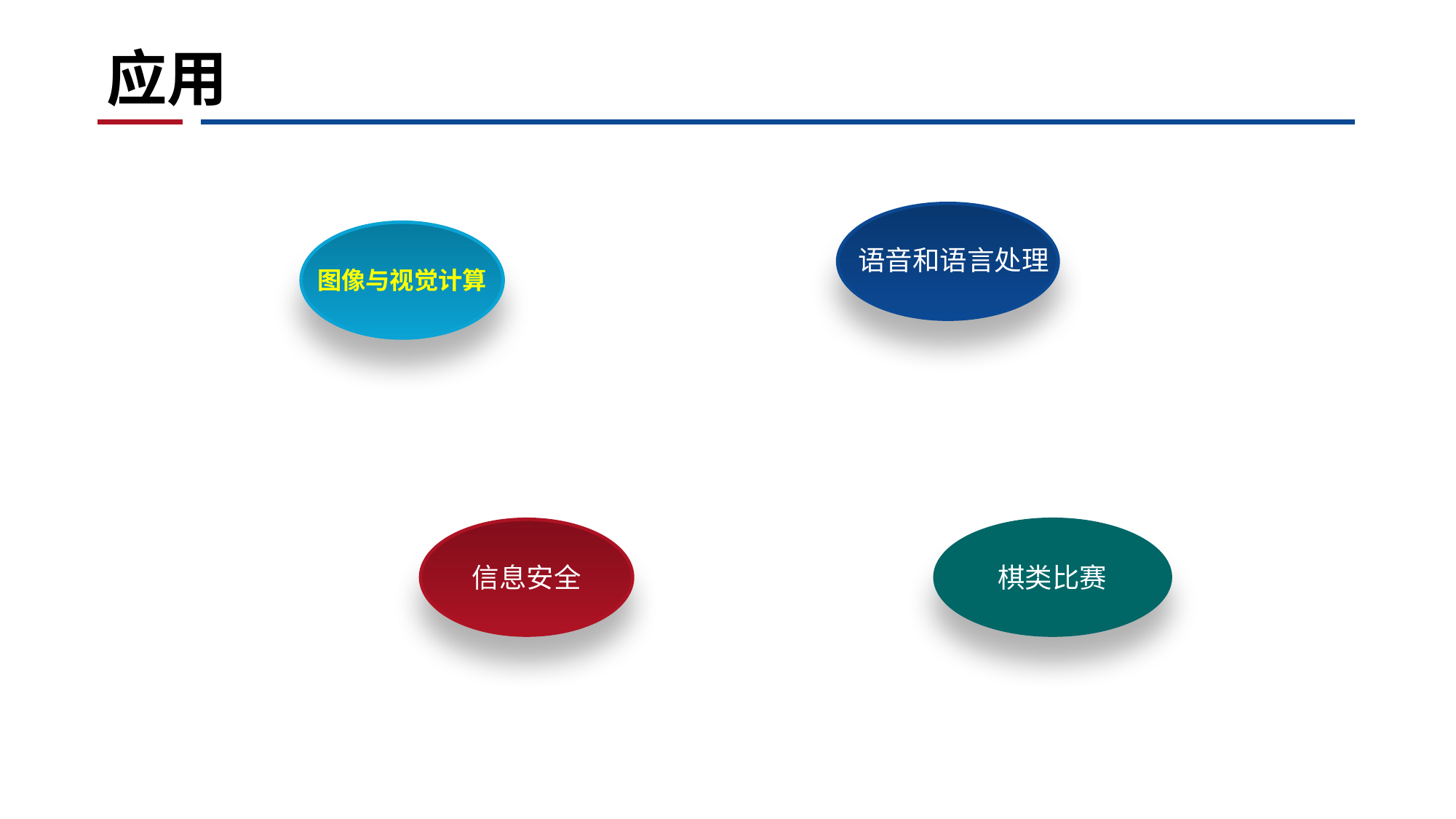

# 应用

语音和语言处理
图像与视觉计算

信息安全
棋类比赛
11